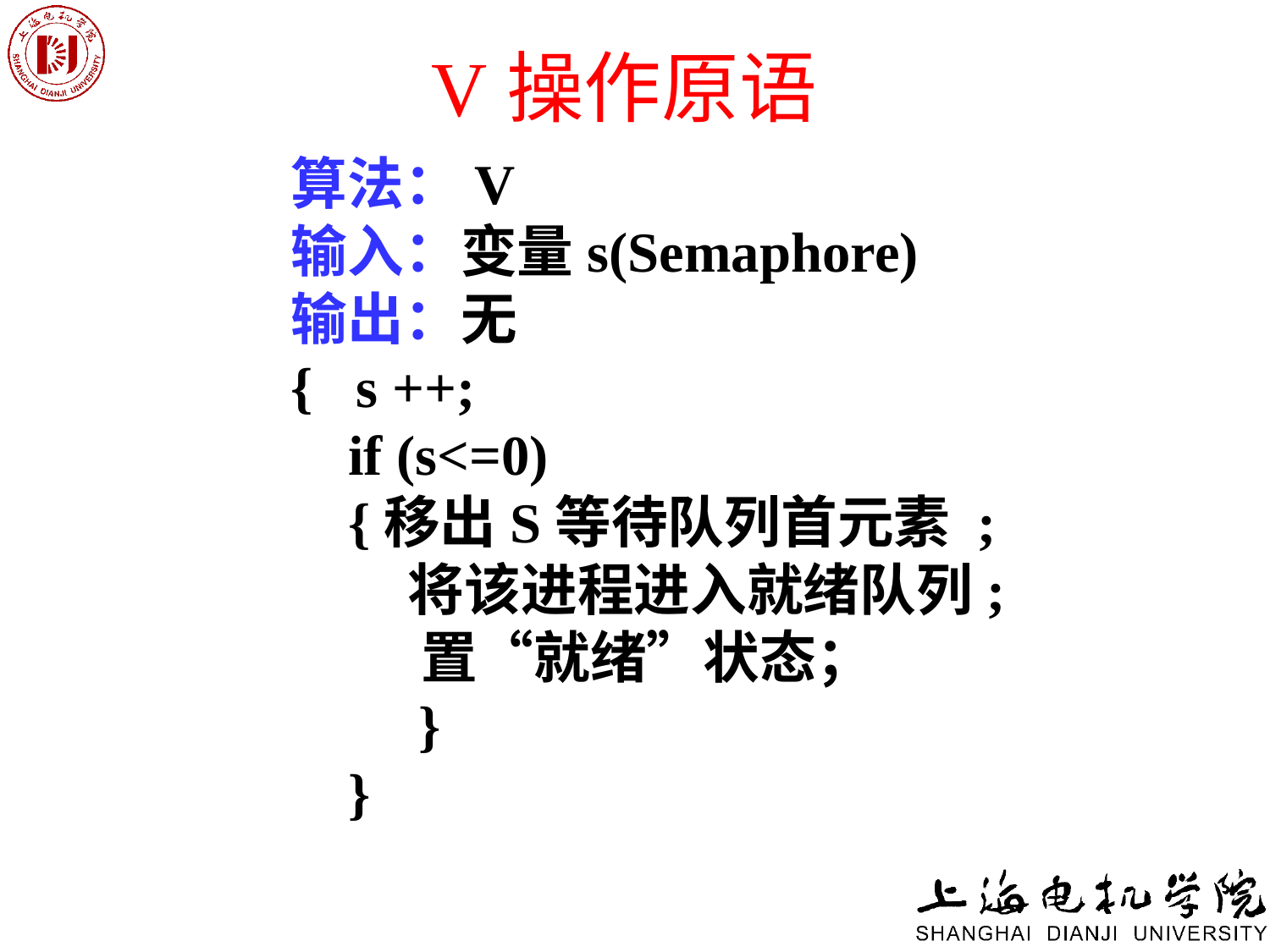

# V操作原语
算法：V
输入：变量s(Semaphore)
输出：无
{   s ++;
    if (s<=0)
    {移出S等待队列首元素 ;
        将该进程进入就绪队列;
         置“就绪”状态；
         }
    }